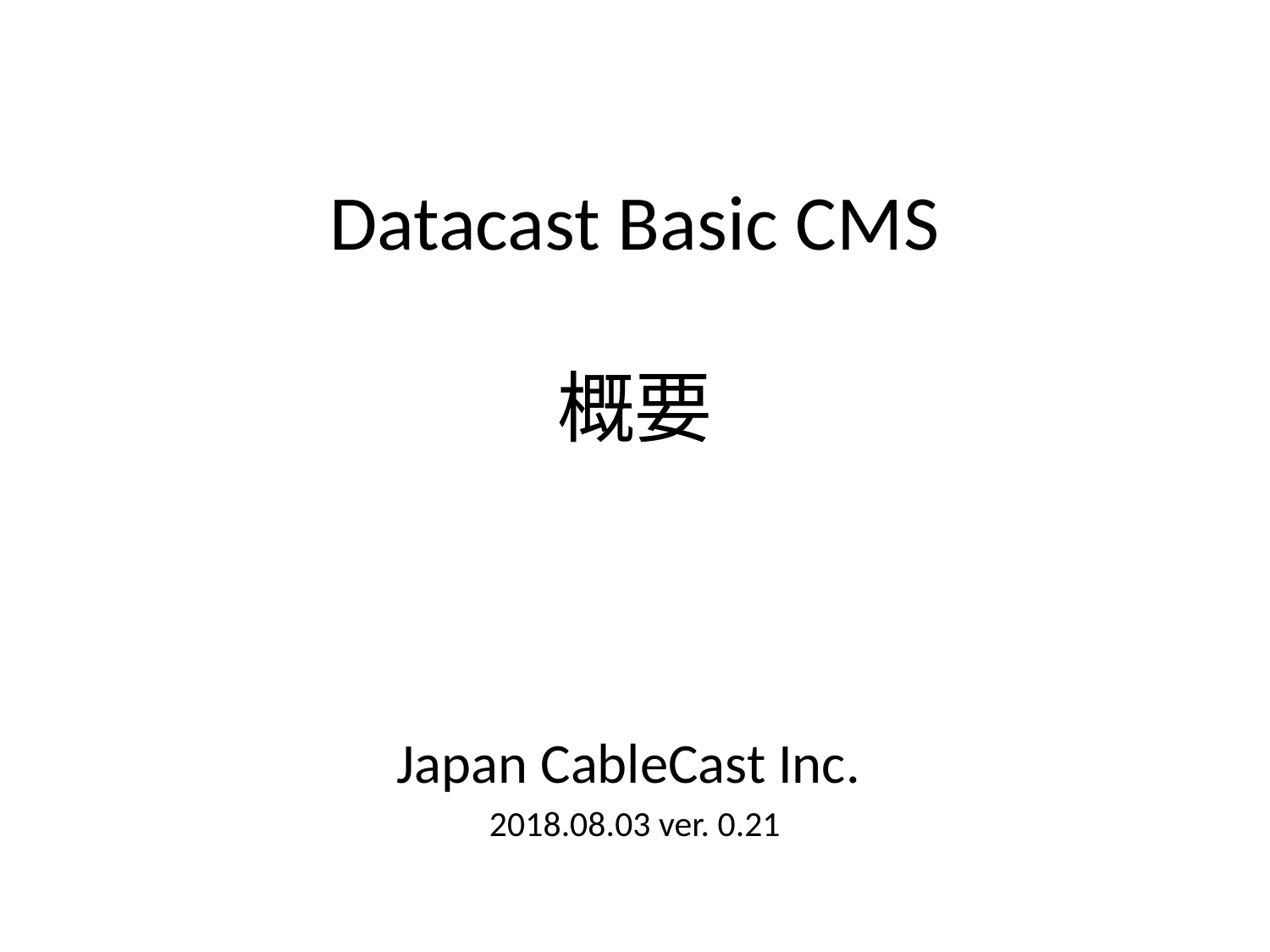

# Datacast Basic CMS 概要
Japan CableCast Inc.
2018.08.03 ver. 0.21